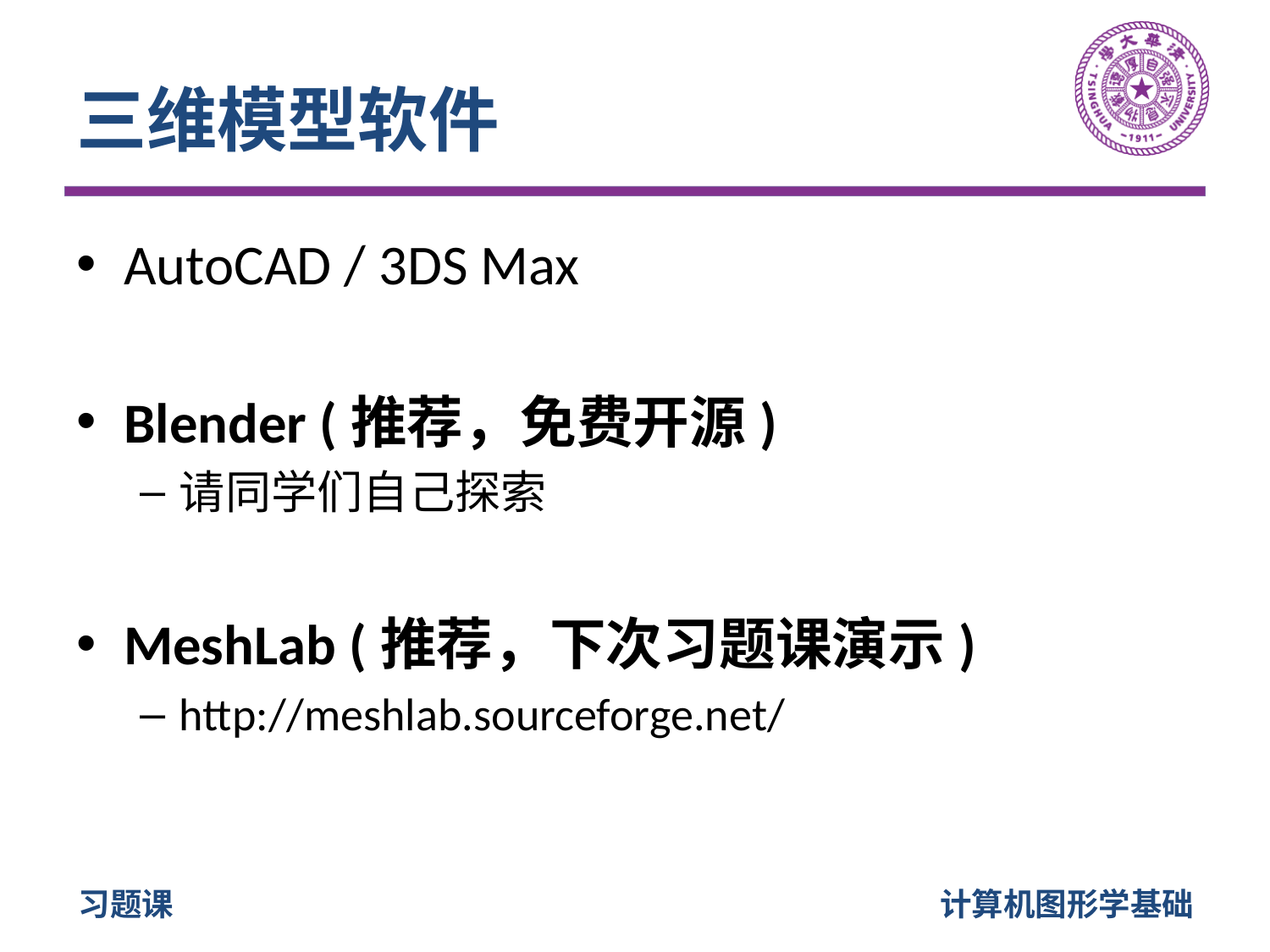

# 三维模型软件
AutoCAD / 3DS Max

Blender (推荐，免费开源)
请同学们自己探索

MeshLab (推荐，下次习题课演示)
http://meshlab.sourceforge.net/